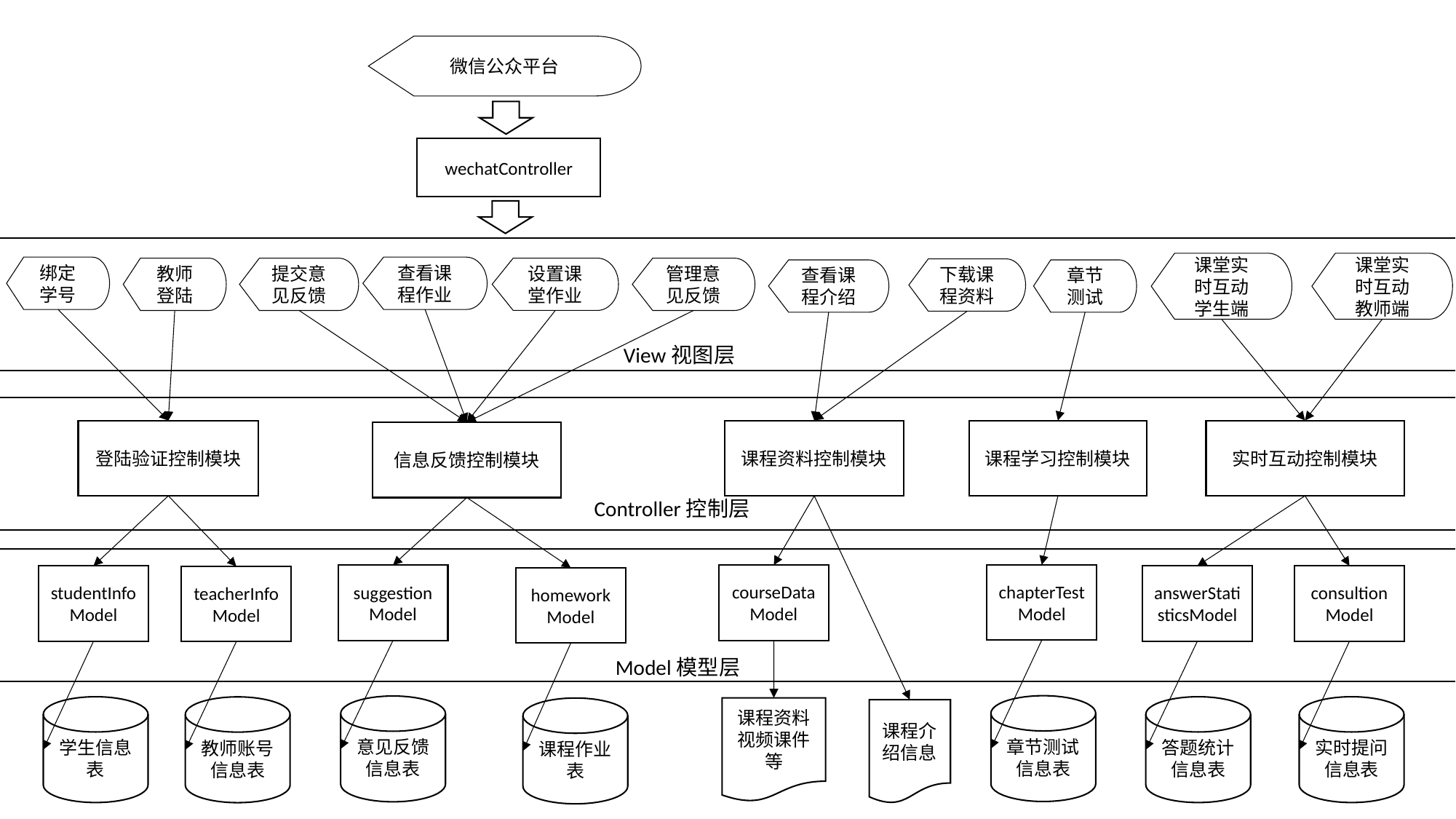

微信公众平台

wechatController

课堂实时互动学生端
课堂实时互动教师端
绑定学号
查看课程作业
设置课堂作业
教师登陆
提交意见反馈
管理意见反馈
下载课程资料
查看课程介绍
章节测试
View视图层

登陆验证控制模块
课程资料控制模块
课程学习控制模块
实时互动控制模块
信息反馈控制模块
Controller控制层

chapterTestModel
courseDataModel
suggestionModel
studentInfoModel
answerStatisticsModel
consultionModel
teacherInfoModel
homeworkModel
Model模型层
章节测试信息表
意见反馈信息表
学生信息表
答题统计信息表
实时提问信息表
教师账号信息表
课程资料 视频课件等
课程作业表
课程介绍信息